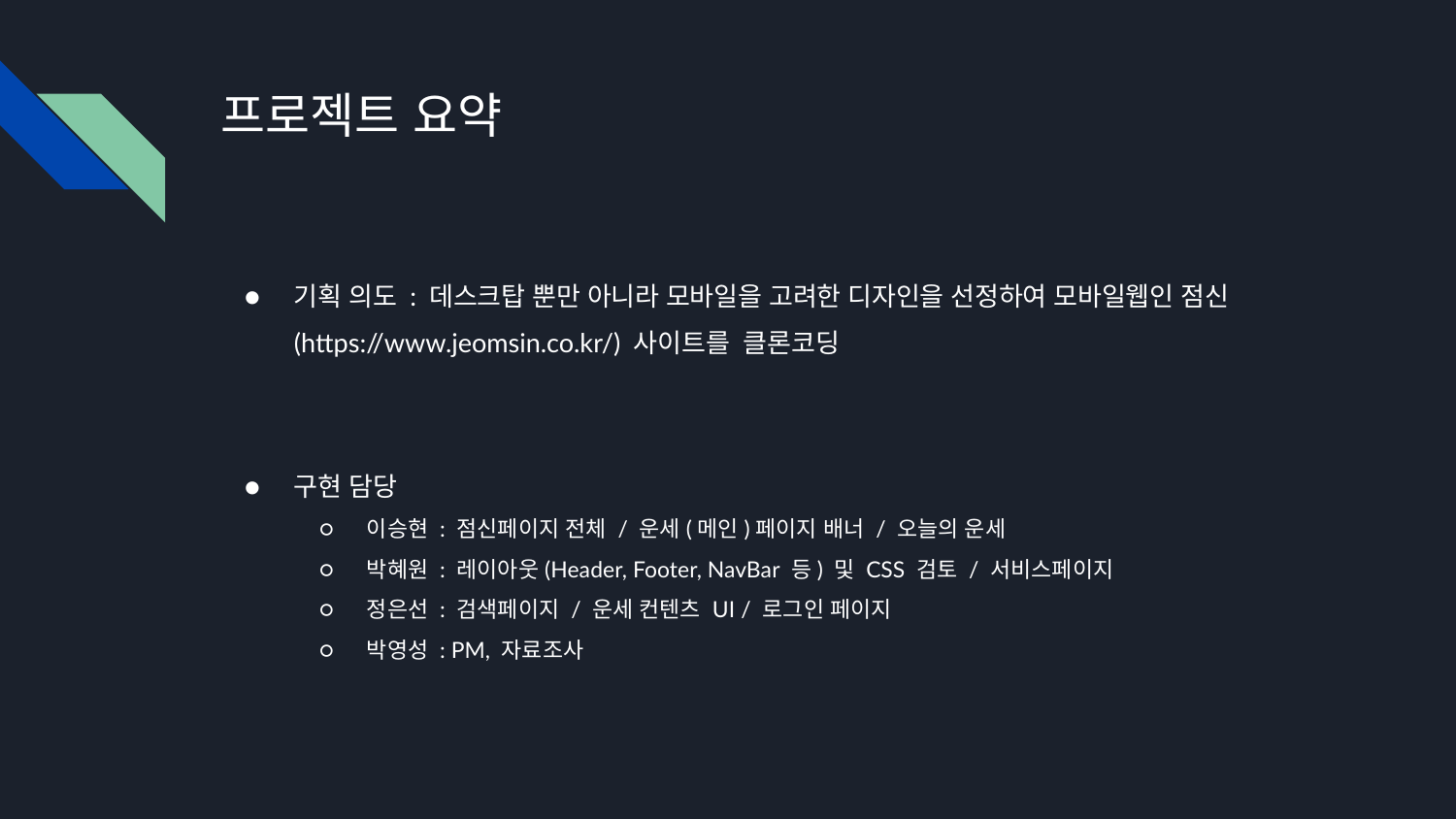

# 프로젝트 요약
기획 의도 : 데스크탑 뿐만 아니라 모바일을 고려한 디자인을 선정하여 모바일웹인 점신(https://www.jeomsin.co.kr/) 사이트를  클론코딩

구현 담당
이승현 : 점신페이지 전체 / 운세(메인)페이지 배너 / 오늘의 운세
박혜원 : 레이아웃(Header, Footer, NavBar 등) 및 CSS 검토 / 서비스페이지
정은선 : 검색페이지 / 운세 컨텐츠 UI / 로그인 페이지
박영성 : PM, 자료조사